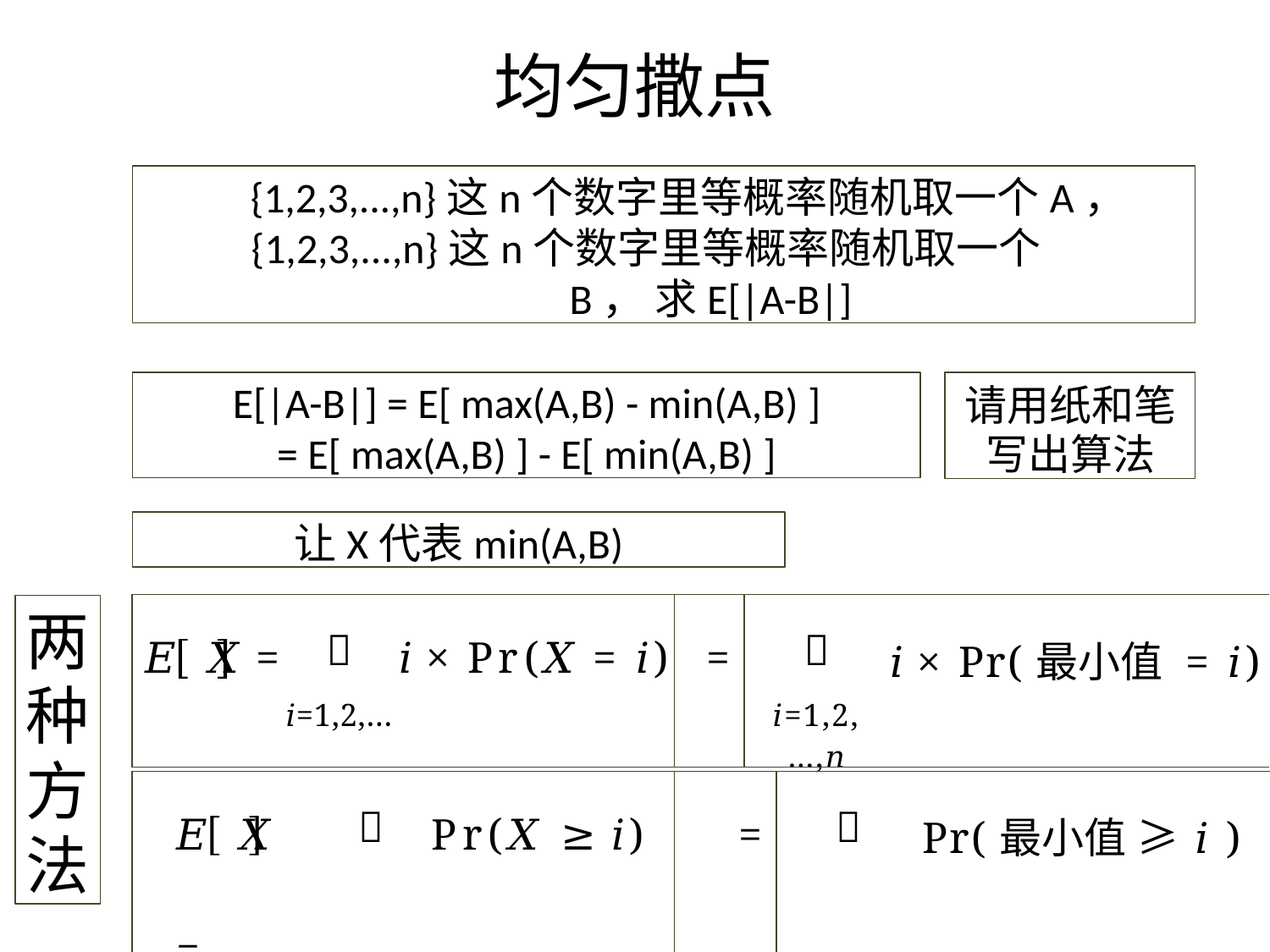

# 均匀撒点
{1,2,3,...,n}这n个数字里等概率随机取一个A，
{1,2,3,...,n}这n个数字里等概率随机取一个B， 求E[|A-B|]
E[|A-B|] = E[ max(A,B) - min(A,B) ]
= E[ max(A,B) ] - E[ min(A,B) ]
请用纸和笔
写出算法
让X代表min(A,B)
| 𝐸 𝑋 = | ෍ | 𝑖 × Pr(𝑋 = 𝑖) | = | ෍ | 𝑖 × Pr(最小值 = 𝑖) |
| --- | --- | --- | --- | --- | --- |
|  | 𝑖=1,2,… |  |  | 𝑖=1,2,…,𝑛 |  |
两 种 方 法

| 𝐸 𝑋 = | ෍ | Pr(𝑋 ≥ 𝑖) | = | ෍ | Pr(最小值 ≥ 𝑖) |
| --- | --- | --- | --- | --- | --- |
|  | 𝑖=1,2,… |  |  | 𝑖=1,2,…,𝑛 |  |